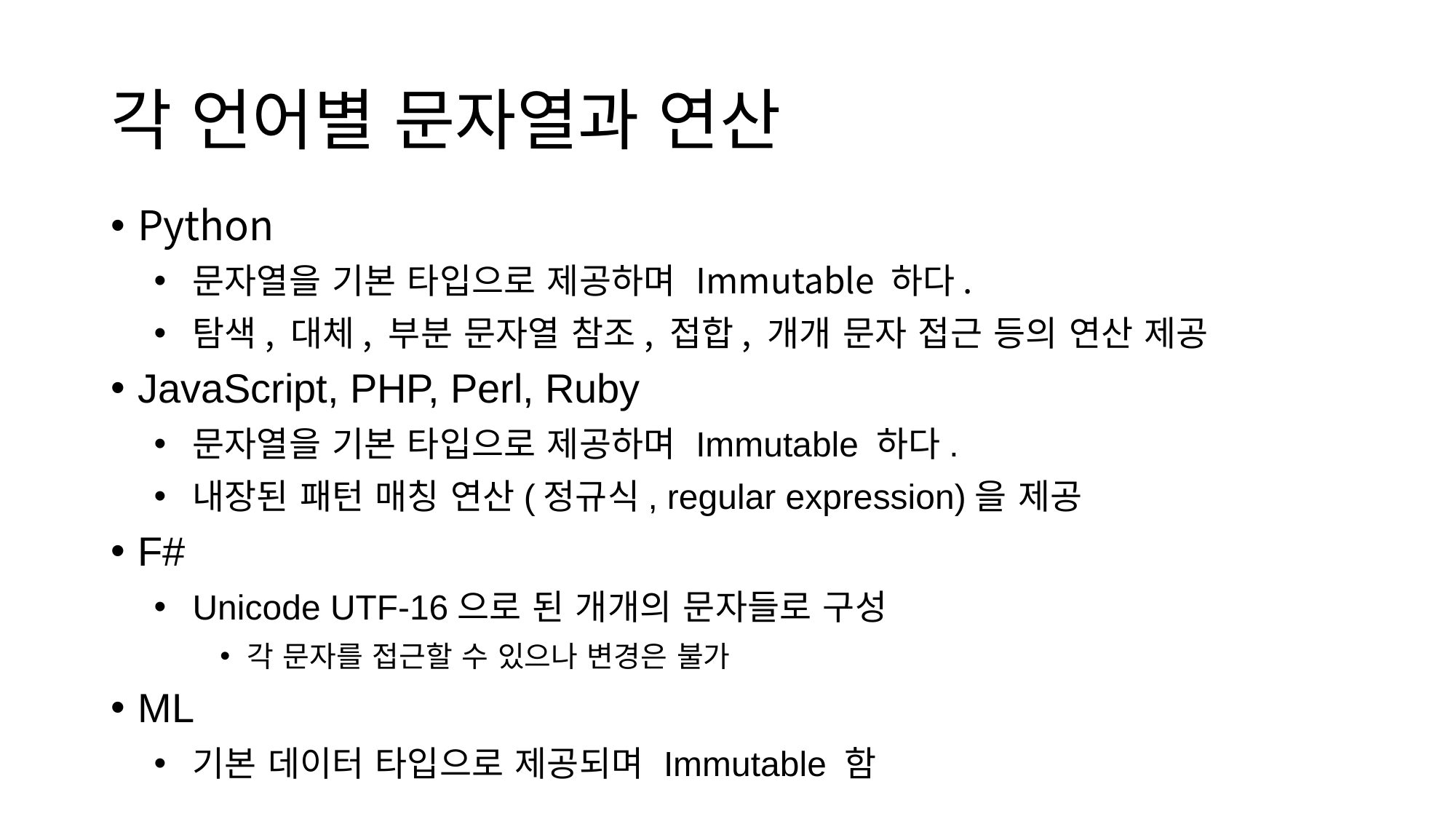

# 각 언어별 문자열과 연산
Python
문자열을 기본 타입으로 제공하며 Immutable 하다.
탐색, 대체, 부분 문자열 참조, 접합, 개개 문자 접근 등의 연산 제공
JavaScript, PHP, Perl, Ruby
문자열을 기본 타입으로 제공하며 Immutable 하다.
내장된 패턴 매칭 연산(정규식, regular expression)을 제공
F#
Unicode UTF-16으로 된 개개의 문자들로 구성
각 문자를 접근할 수 있으나 변경은 불가
ML
기본 데이터 타입으로 제공되며 Immutable 함